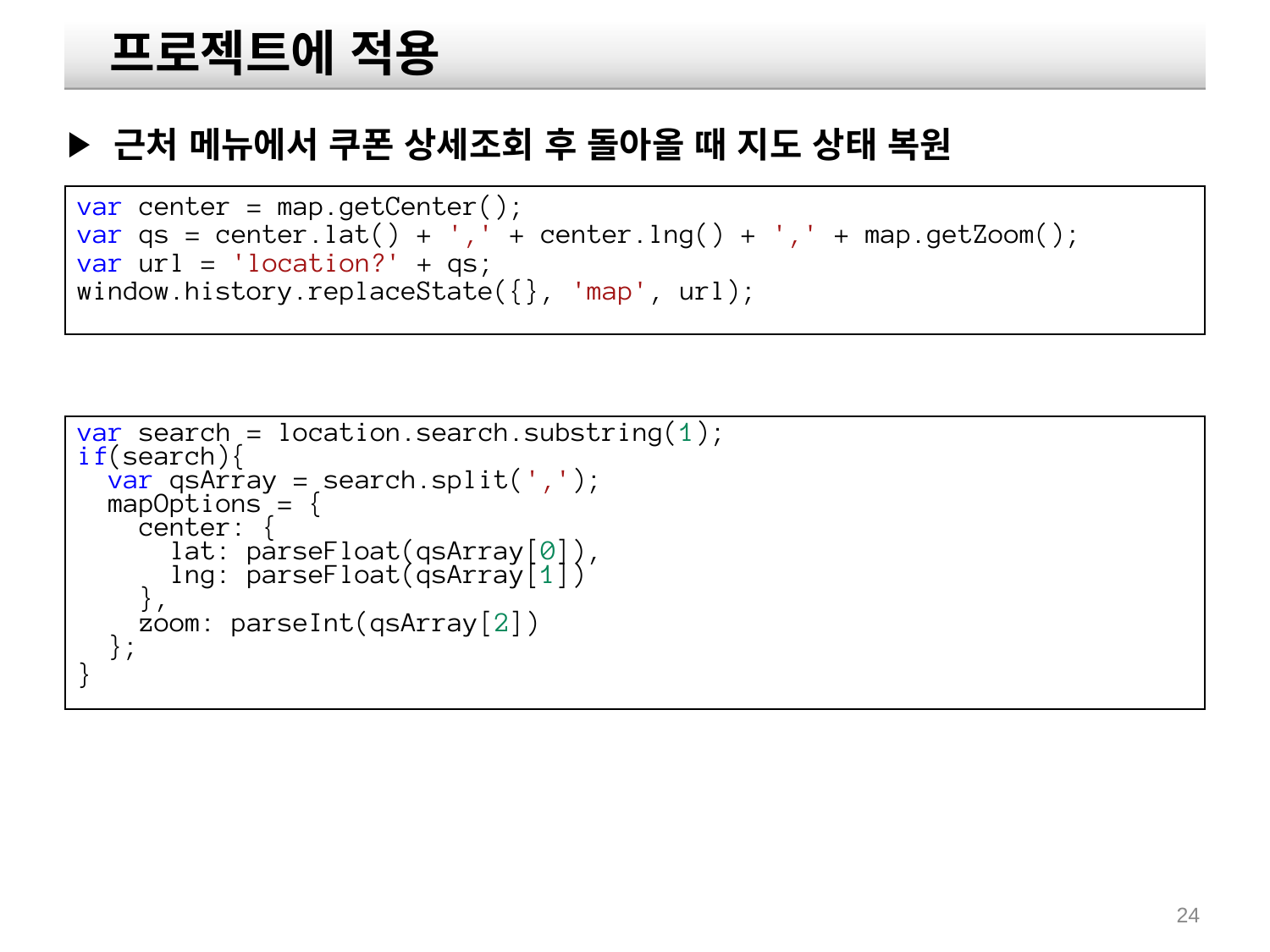

프로젝트에 적용
 근처 메뉴에서 쿠폰 상세조회 후 돌아올 때 지도 상태 복원
| var center = map.getCenter(); var qs = center.lat() + ',' + center.lng() + ',' + map.getZoom(); var url = 'location?' + qs; window.history.replaceState({}, 'map', url); |
| --- |
| var search = location.search.substring(1); if(search){ var qsArray = search.split(','); mapOptions = { center: { lat: parseFloat(qsArray[0]), lng: parseFloat(qsArray[1]) }, zoom: parseInt(qsArray[2]) }; } |
| --- |
24